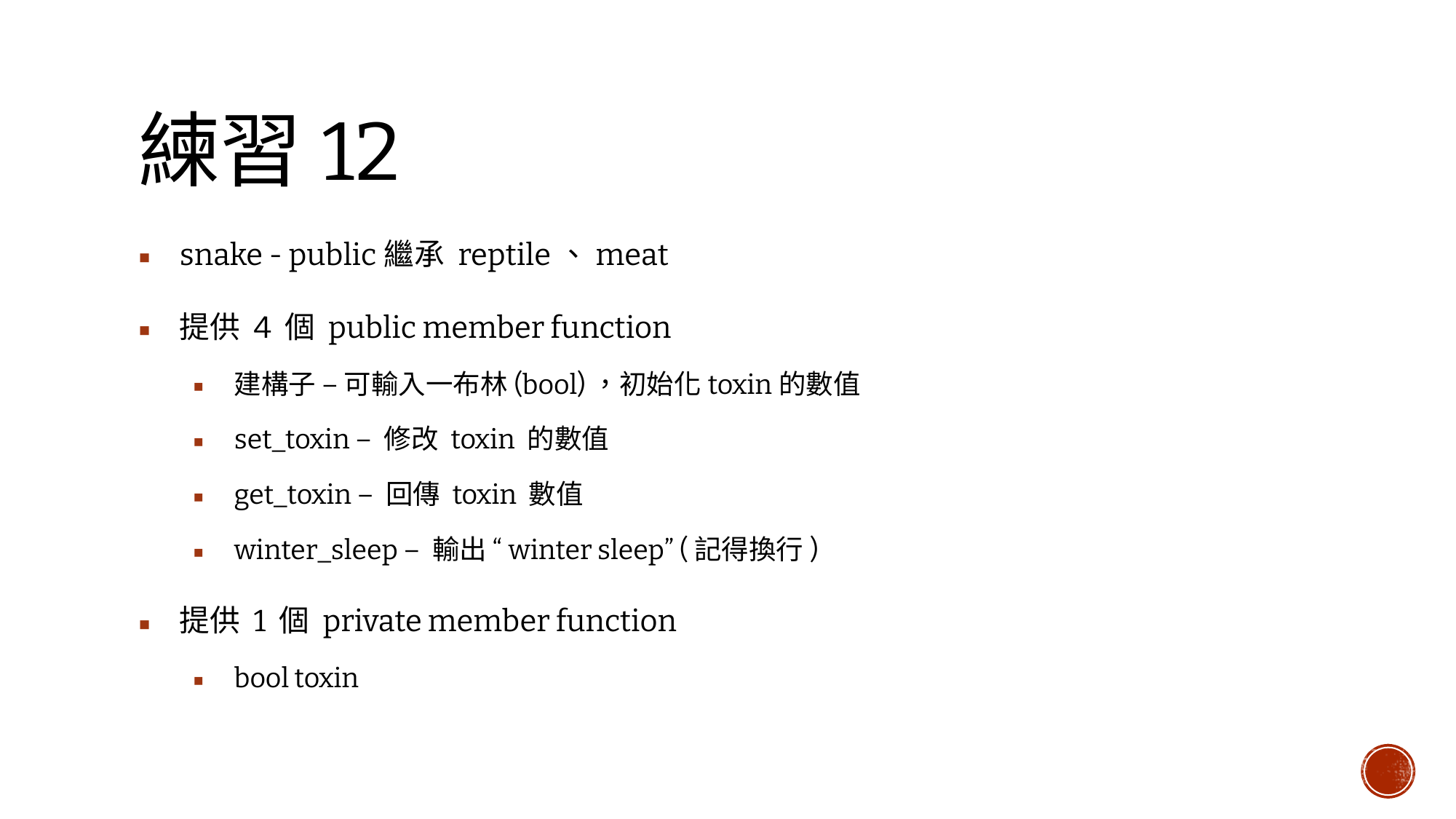

# 練習12
snake - public繼承 reptile、meat
提供 4 個 public member function
建構子 – 可輸入一布林(bool)，初始化toxin的數值
set_toxin – 修改 toxin 的數值
get_toxin – 回傳 toxin 數值
winter_sleep – 輸出 “winter sleep” (記得換行)
提供 1 個 private member function
bool toxin